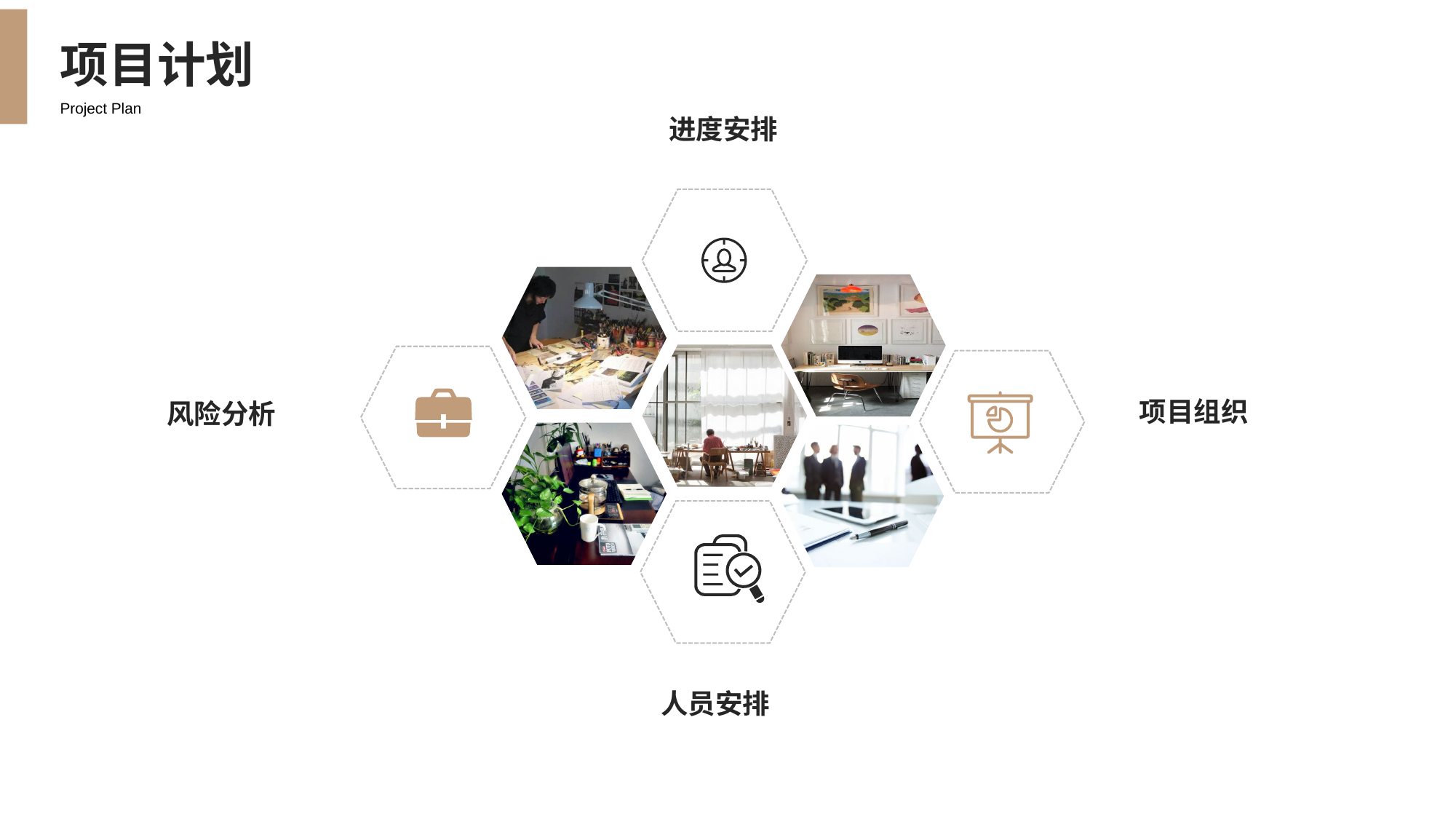

项目计划
Project Plan
进度安排

项目组织

风险分析

人员安排